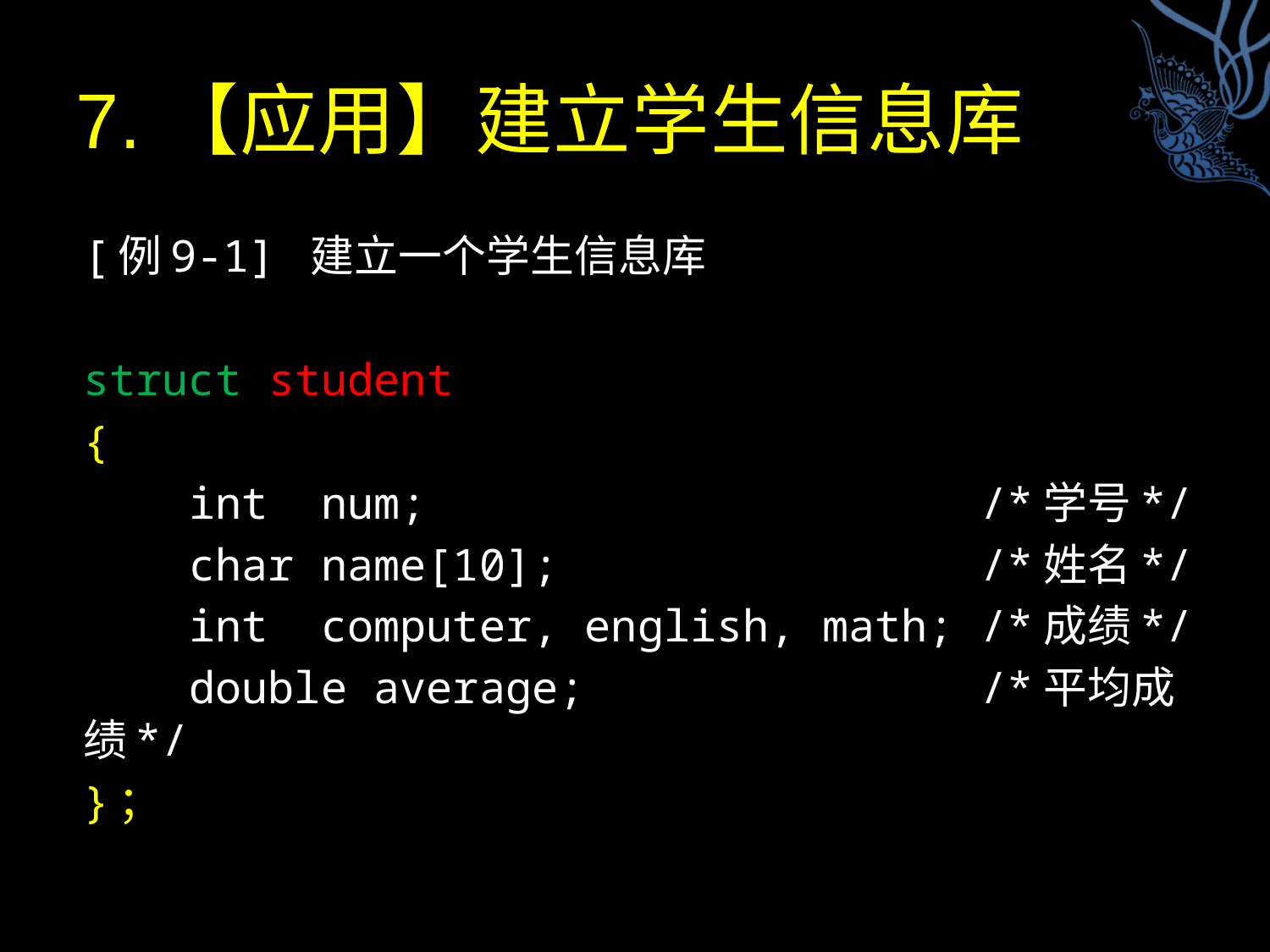

# 7.【应用】建立学生信息库
[例9-1] 建立一个学生信息库

struct student
{
    int  num;                     /*学号*/
    char name[10];                /*姓名*/
    int  computer, english, math; /*成绩*/
    double average;               /*平均成绩*/
}；